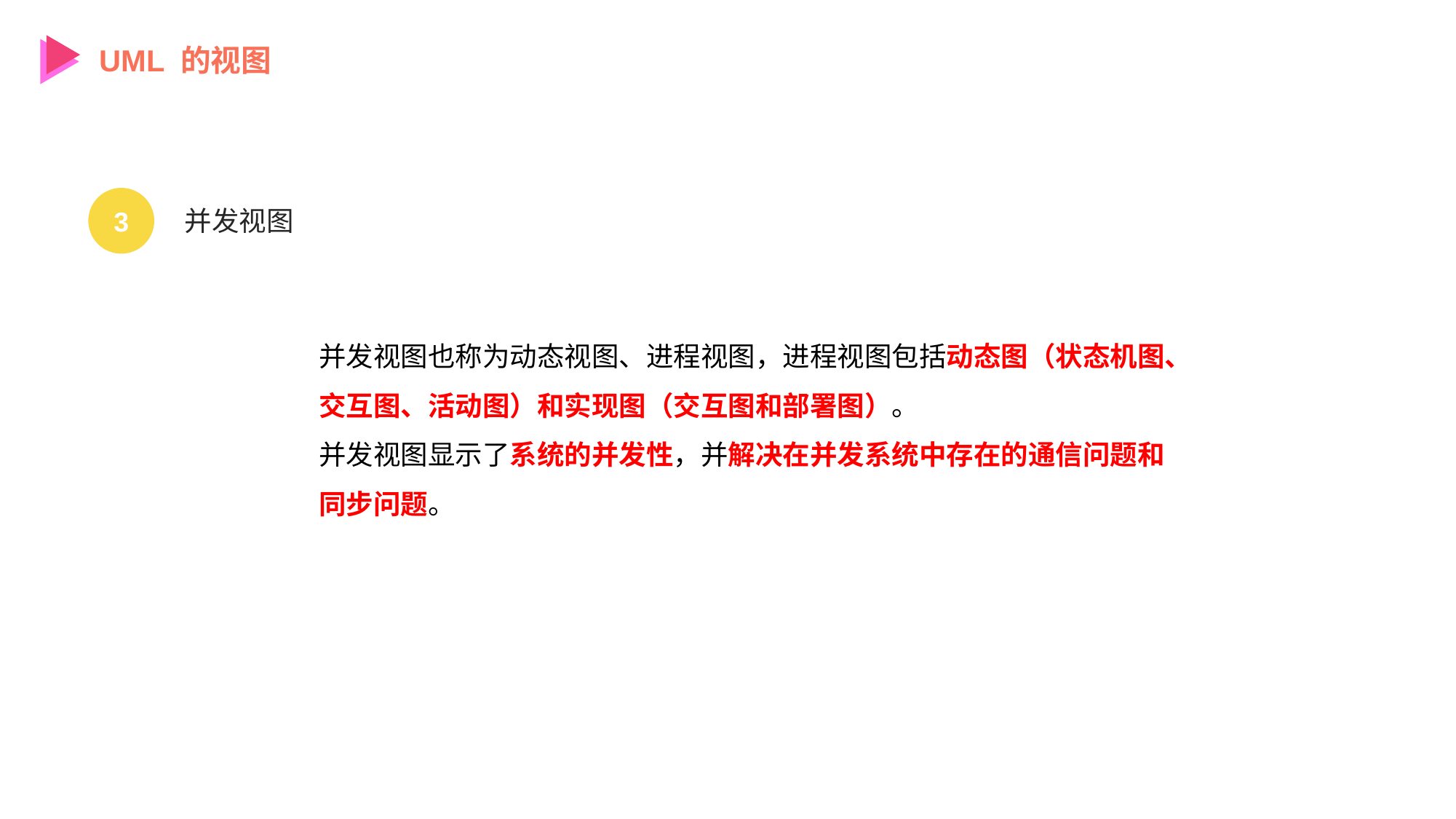

UML 的视图
3
并发视图
并发视图也称为动态视图、进程视图，进程视图包括动态图（状态机图、交互图、活动图）和实现图（交互图和部署图）。
并发视图显示了系统的并发性，并解决在并发系统中存在的通信问题和同步问题。